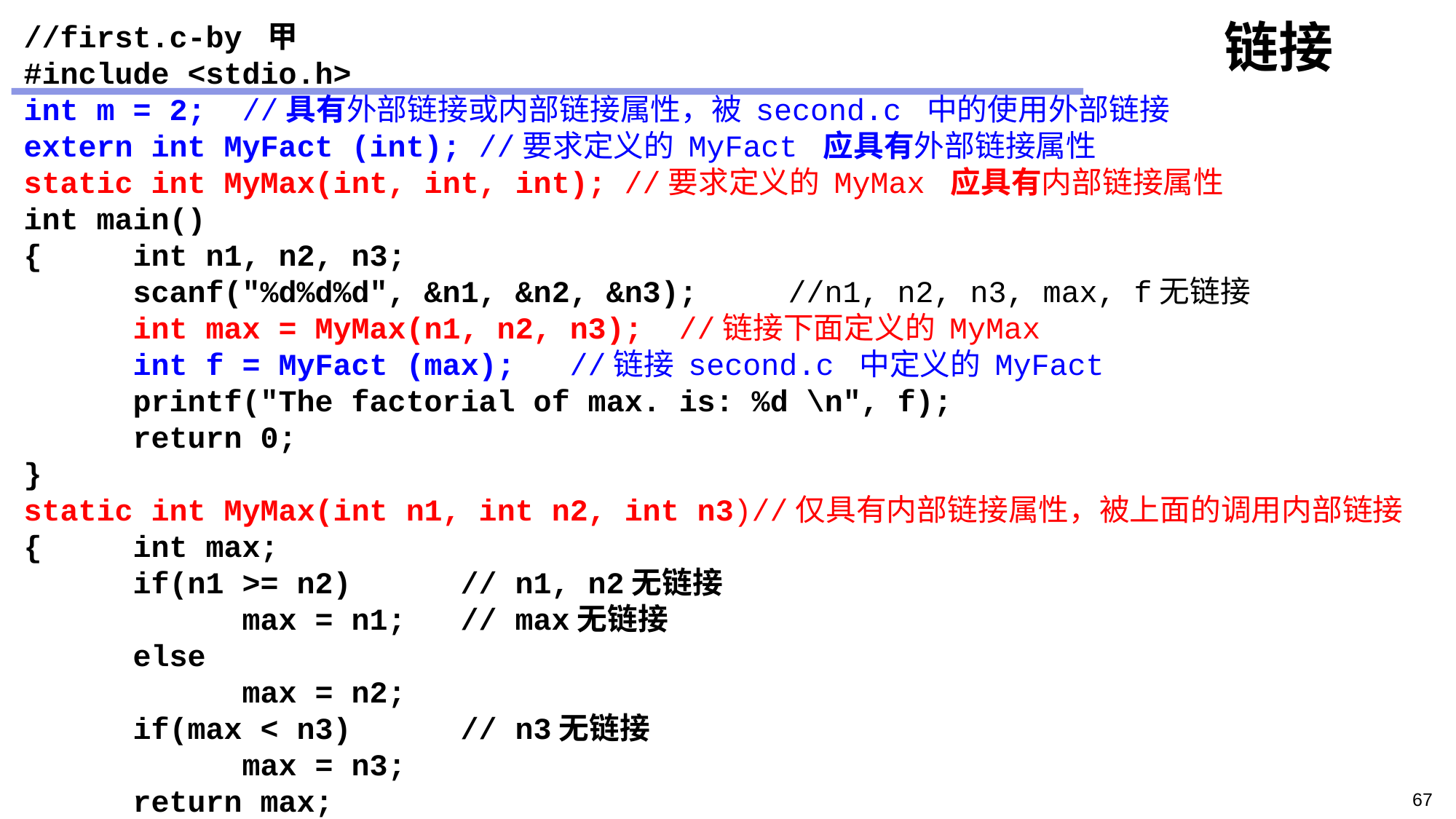

# 链接
//first.c-by 甲
#include <stdio.h>
int m = 2;	//具有外部链接或内部链接属性，被 second.c 中的使用外部链接
extern int MyFact (int); //要求定义的 MyFact 应具有外部链接属性
static int MyMax(int, int, int); //要求定义的 MyMax 应具有内部链接属性
int main()
{	int n1, n2, n3;
	scanf("%d%d%d", &n1, &n2, &n3); 	//n1, n2, n3, max, f无链接
	int max = MyMax(n1, n2, n3); 	//链接下面定义的 MyMax
	int f = MyFact (max); 	//链接 second.c 中定义的 MyFact
	printf("The factorial of max. is: %d \n", f);
	return 0;
}
static int MyMax(int n1, int n2, int n3)//仅具有内部链接属性，被上面的调用内部链接
{	int max;
	if(n1 >= n2)	// n1, n2无链接
		max = n1;	// max无链接
	else
		max = n2;
	if(max < n3)	// n3无链接
		max = n3;
	return max;
}

67